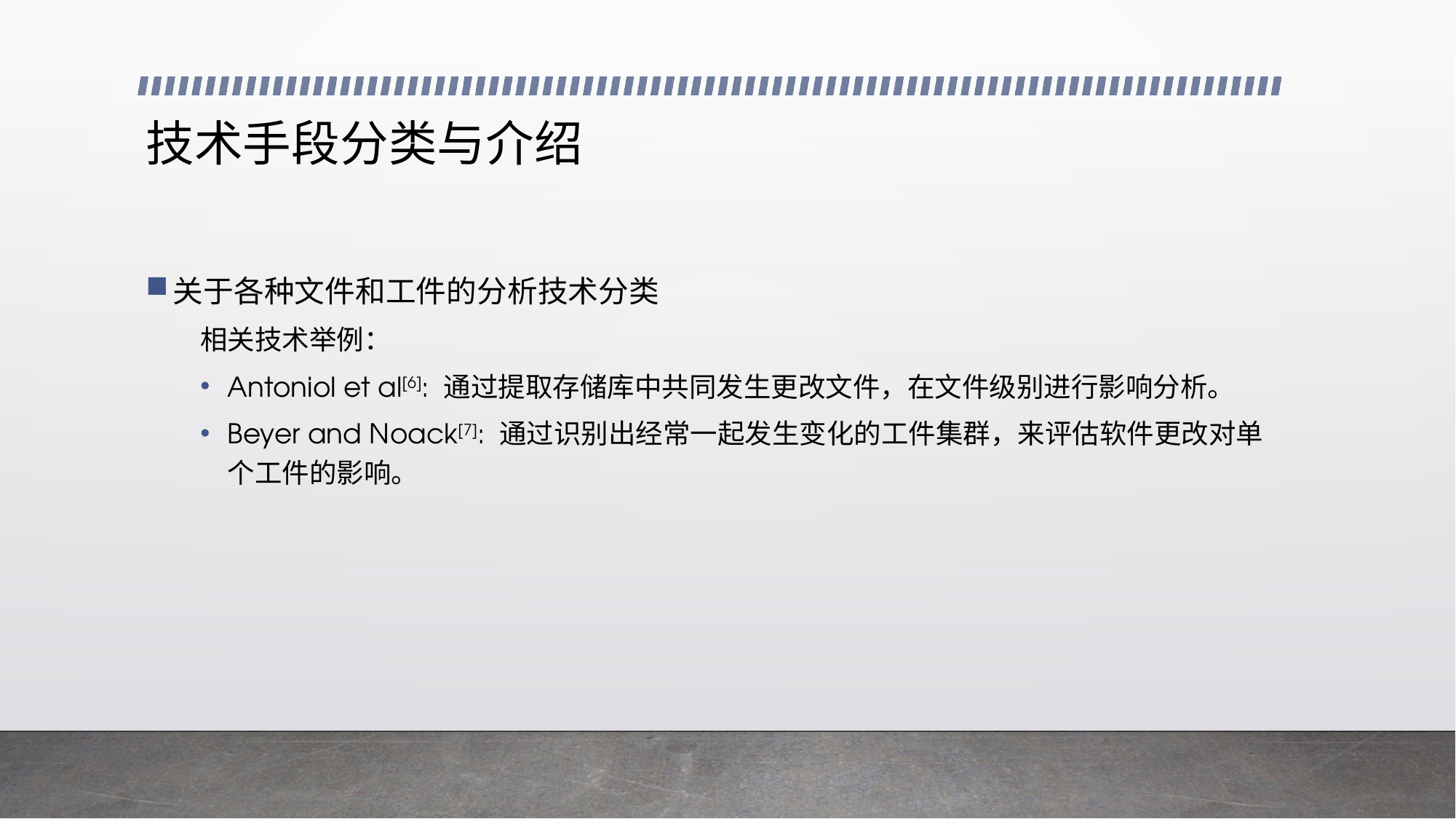

# 技术手段分类与介绍
关于各种文件和工件的分析技术分类
相关技术举例：
Antoniol et al[6]: 通过提取存储库中共同发生更改文件，在文件级别进行影响分析。
Beyer and Noack[7]: 通过识别出经常一起发生变化的工件集群，来评估软件更改对单个工件的影响。